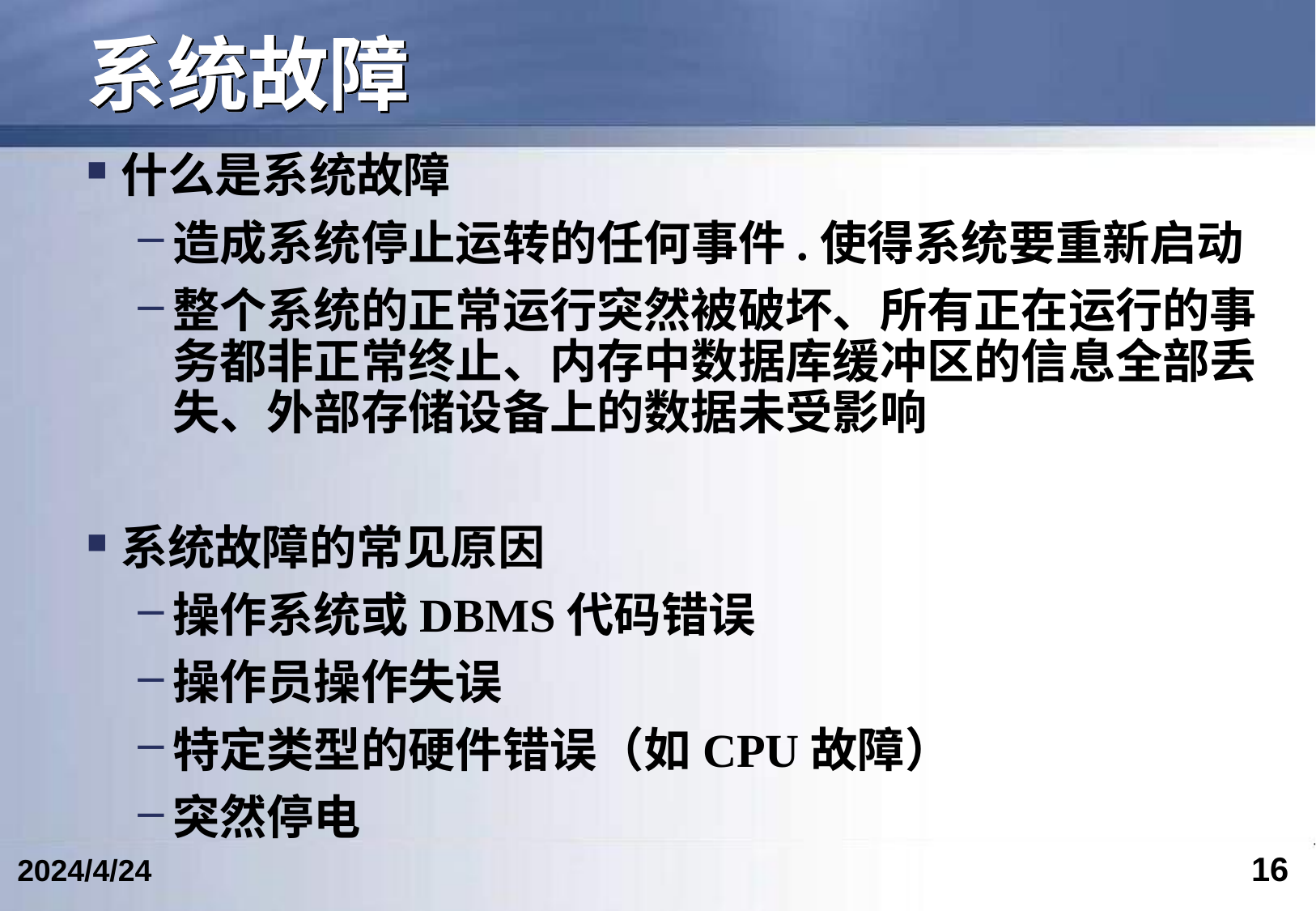

# 系统故障
什么是系统故障
造成系统停止运转的任何事件.使得系统要重新启动
整个系统的正常运行突然被破坏、所有正在运行的事务都非正常终止、内存中数据库缓冲区的信息全部丢失、外部存储设备上的数据未受影响

系统故障的常见原因
操作系统或DBMS代码错误
操作员操作失误
特定类型的硬件错误（如CPU故障）
突然停电
16
2024/4/24